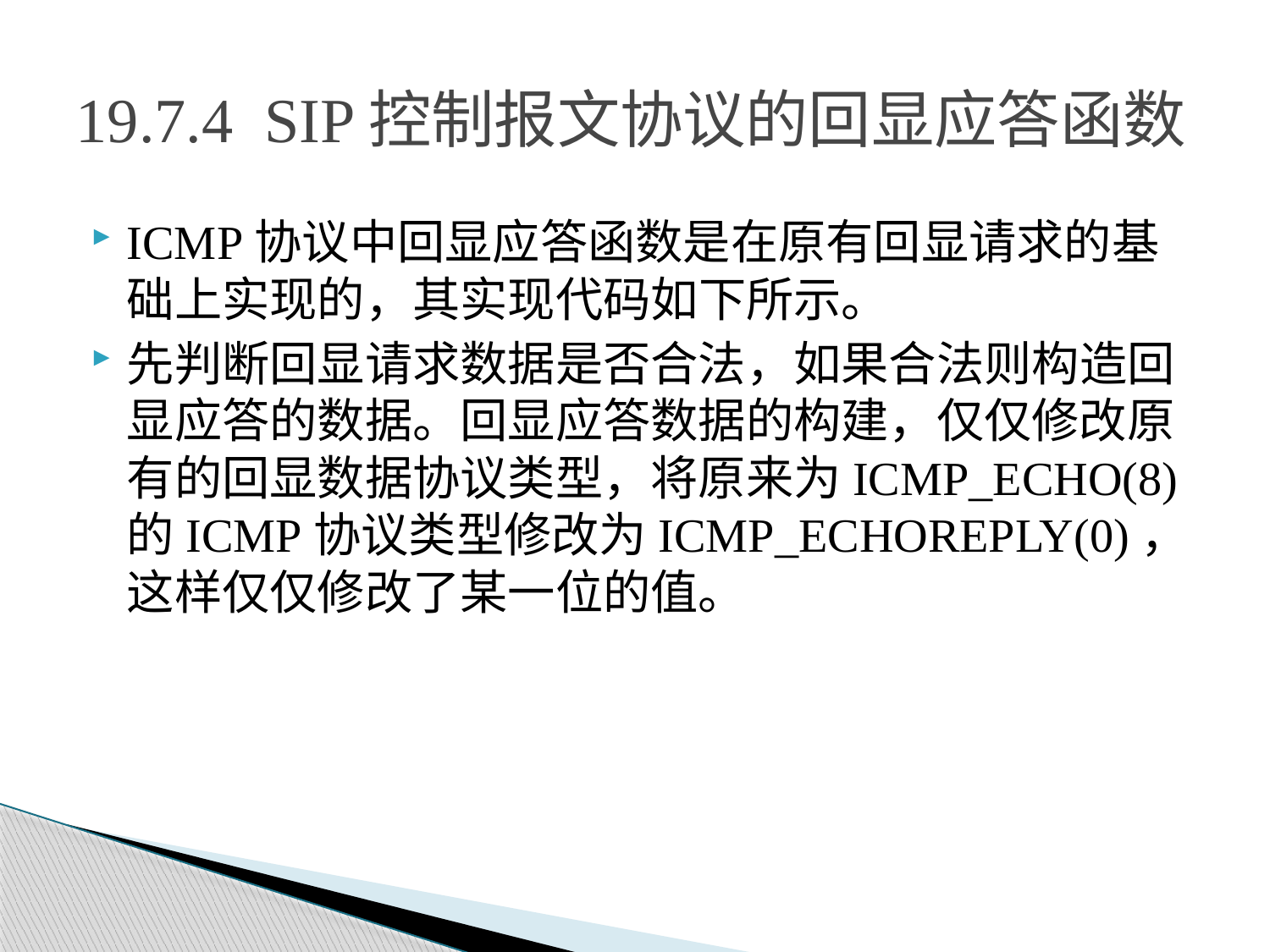

# 19.7.4  SIP控制报文协议的回显应答函数
ICMP协议中回显应答函数是在原有回显请求的基础上实现的，其实现代码如下所示。
先判断回显请求数据是否合法，如果合法则构造回显应答的数据。回显应答数据的构建，仅仅修改原有的回显数据协议类型，将原来为ICMP_ECHO(8)的ICMP协议类型修改为ICMP_ECHOREPLY(0)，这样仅仅修改了某一位的值。